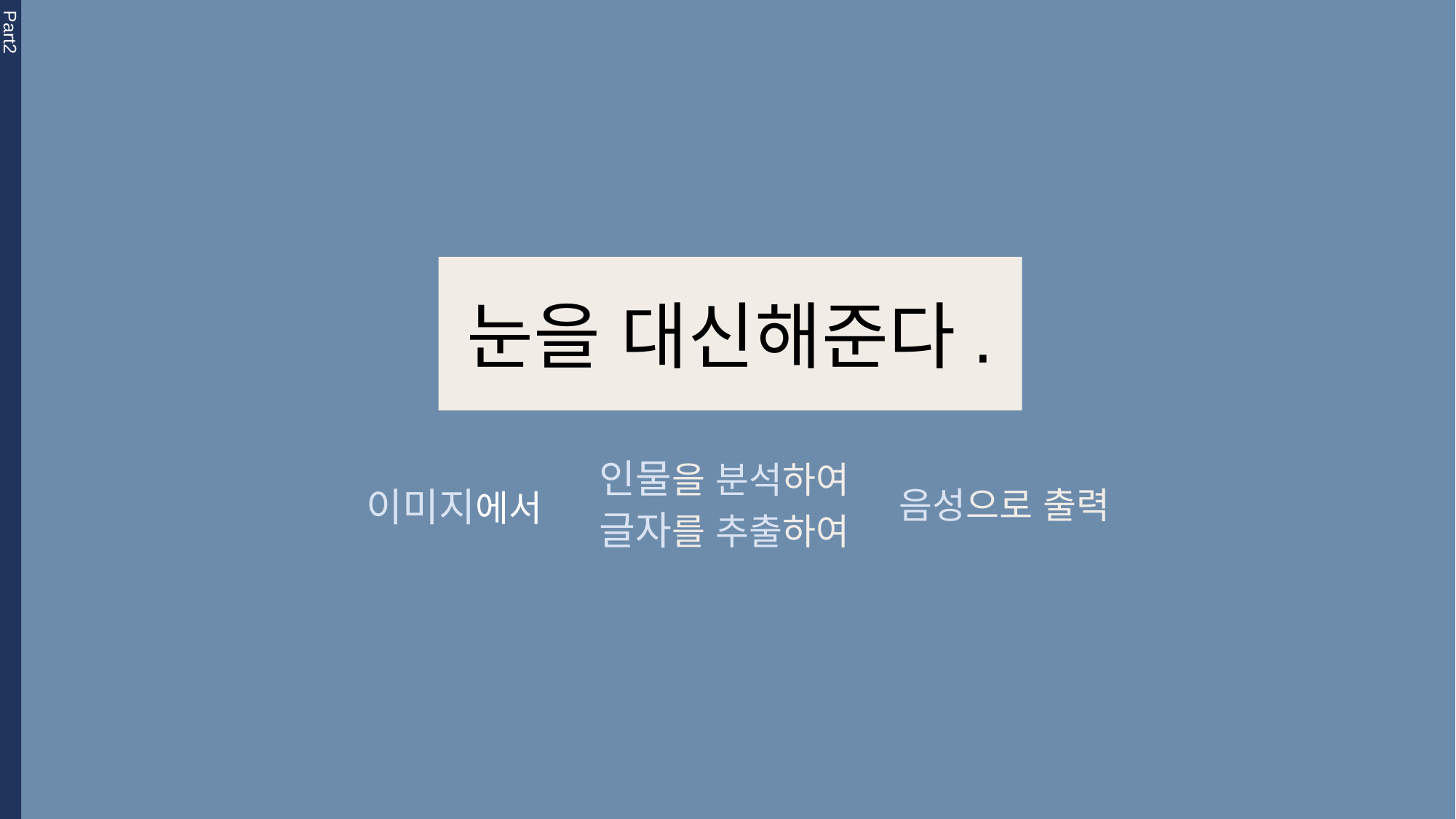

Part2

눈을 대신해준다.
인물을 분석하여
글자를 추출하여
이미지에서
음성으로 출력